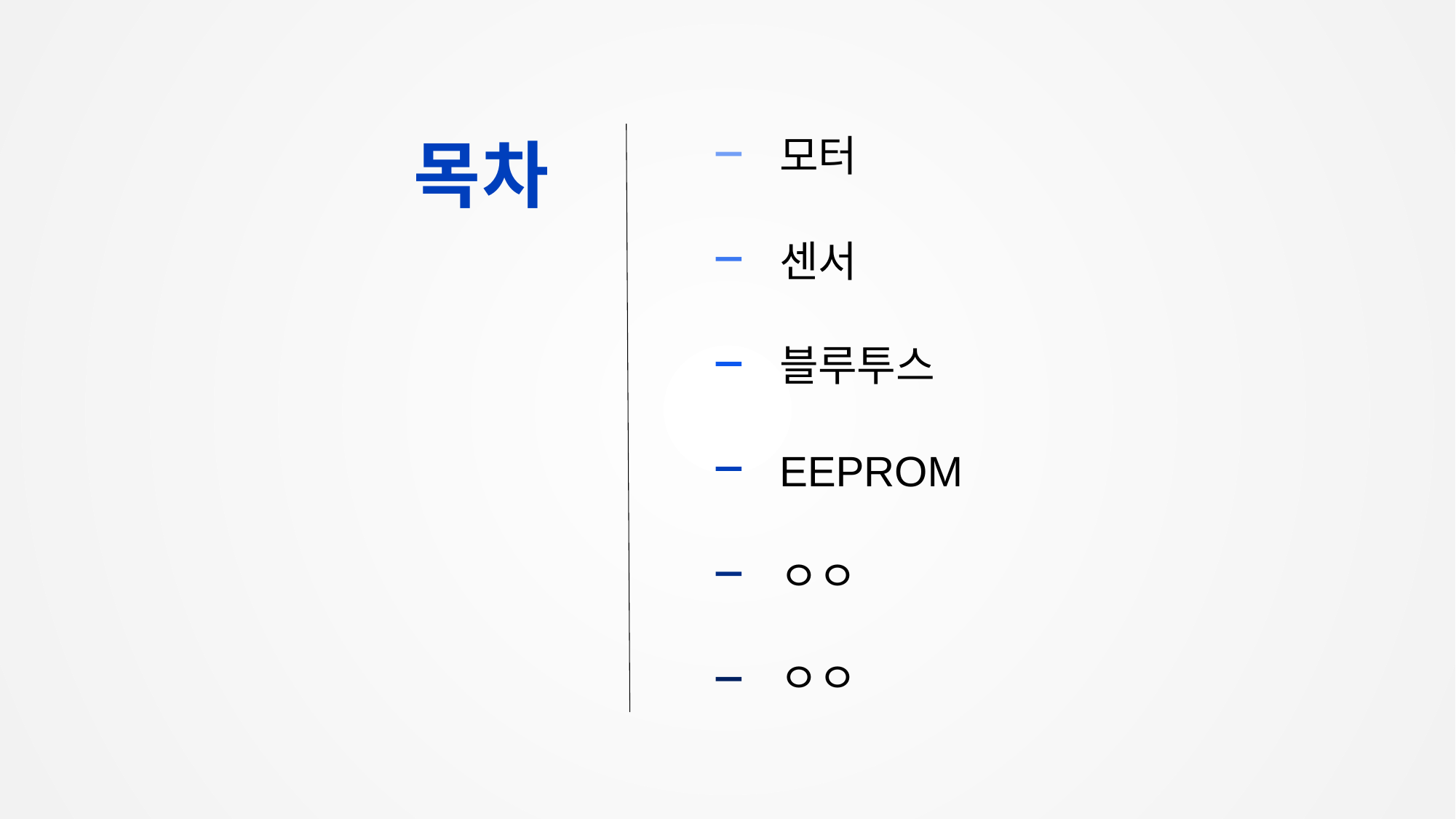

모터
목차

센서

블루투스

EEPROM

ㅇㅇ

ㅇㅇ